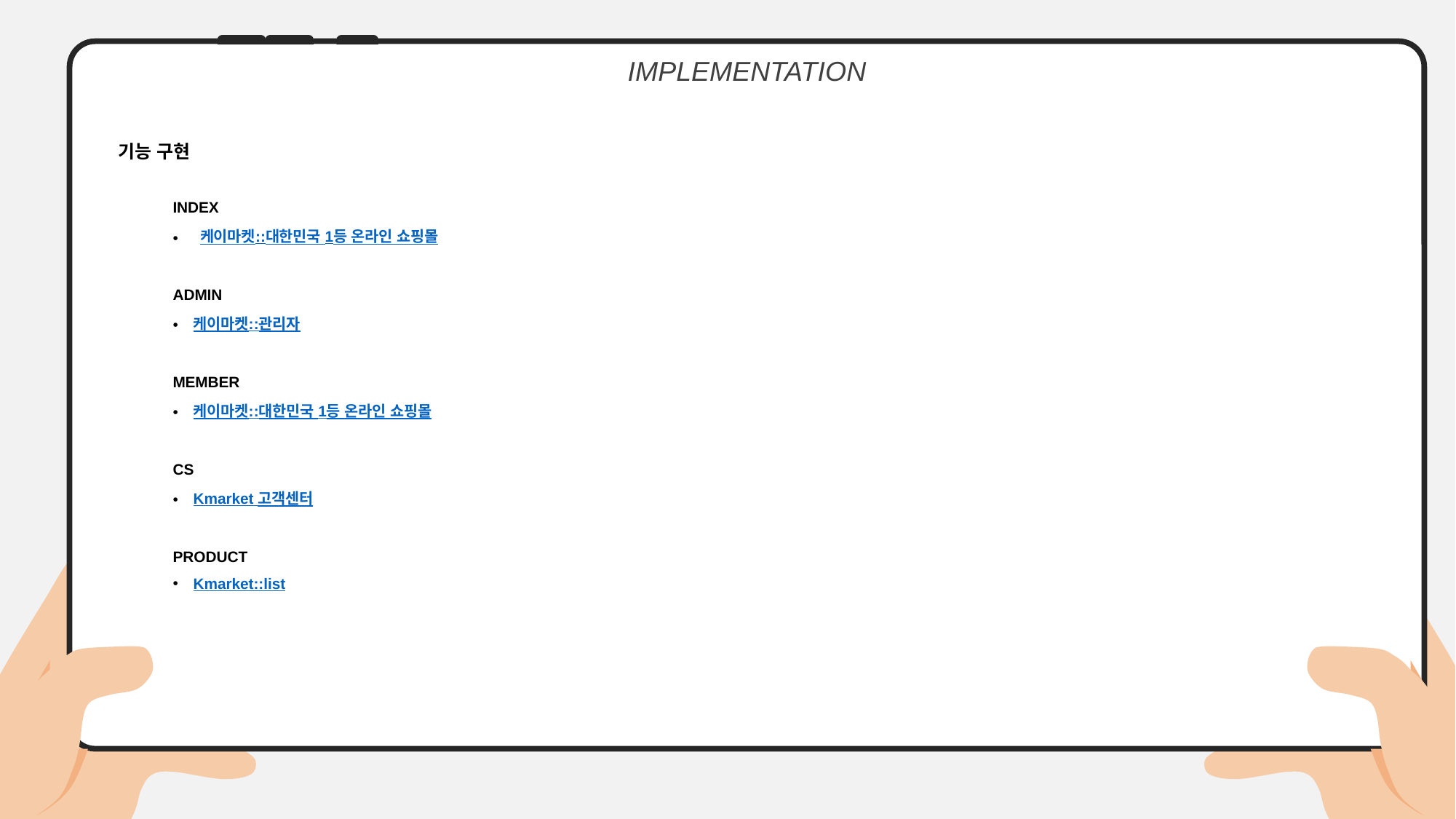

IMPLEMENTATION
기능 구현

INDEX
케이마켓::대한민국 1등 온라인 쇼핑몰

ADMIN
케이마켓::관리자

MEMBER
케이마켓::대한민국 1등 온라인 쇼핑몰

CS
Kmarket 고객센터

PRODUCT
Kmarket::list